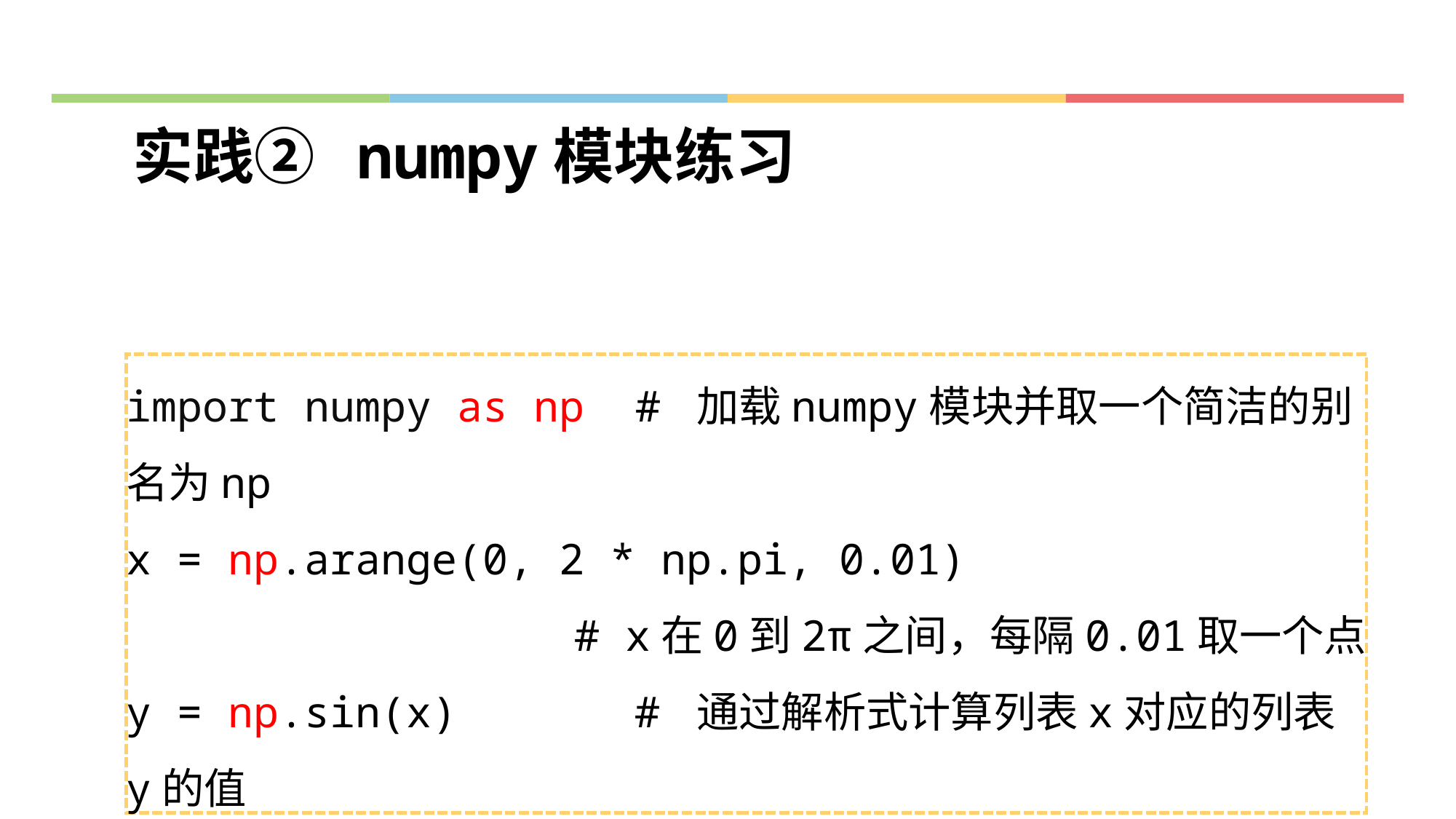

实践②  numpy模块练习
import numpy as np  # 加载numpy模块并取一个简洁的别名为np
x = np.arange(0, 2 * np.pi, 0.01)
# x在0到2π之间，每隔0.01取一个点
y = np.sin(x)       # 通过解析式计算列表x对应的列表y的值